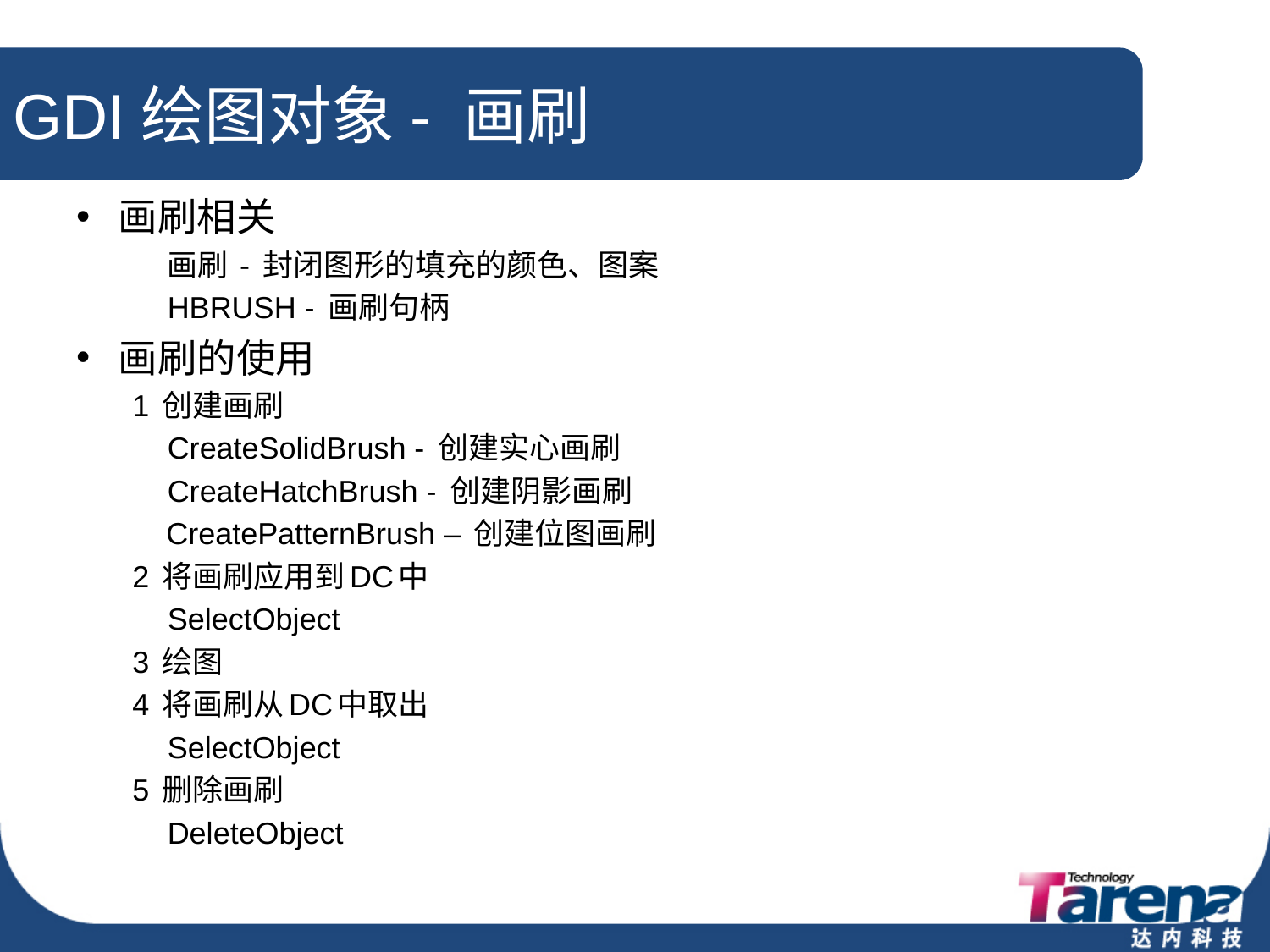

# GDI绘图对象- 画刷
画刷相关
	画刷 - 封闭图形的填充的颜色、图案
	HBRUSH - 画刷句柄
画刷的使用
1 创建画刷
	CreateSolidBrush - 创建实心画刷
	CreateHatchBrush - 创建阴影画刷
    CreatePatternBrush – 创建位图画刷
2 将画刷应用到DC中
	SelectObject
3 绘图
4 将画刷从DC中取出
	SelectObject
5 删除画刷
	DeleteObject